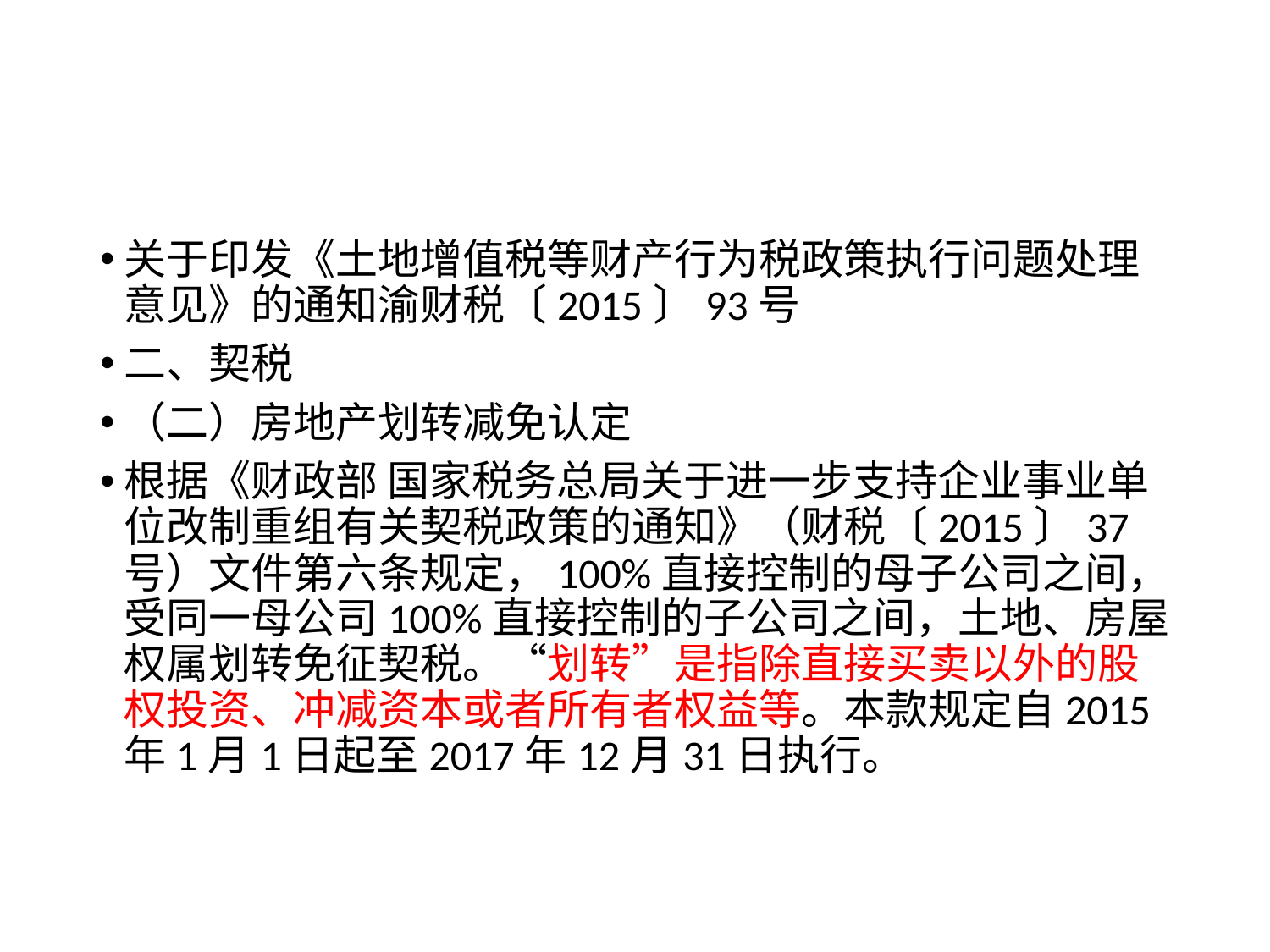

#
关于印发《土地增值税等财产行为税政策执行问题处理意见》的通知渝财税〔2015〕93号
二、契税
（二）房地产划转减免认定
根据《财政部 国家税务总局关于进一步支持企业事业单位改制重组有关契税政策的通知》（财税〔2015〕37号）文件第六条规定，100%直接控制的母子公司之间，受同一母公司100%直接控制的子公司之间，土地、房屋权属划转免征契税。“划转”是指除直接买卖以外的股权投资、冲减资本或者所有者权益等。本款规定自2015年1月1日起至2017年12月31日执行。